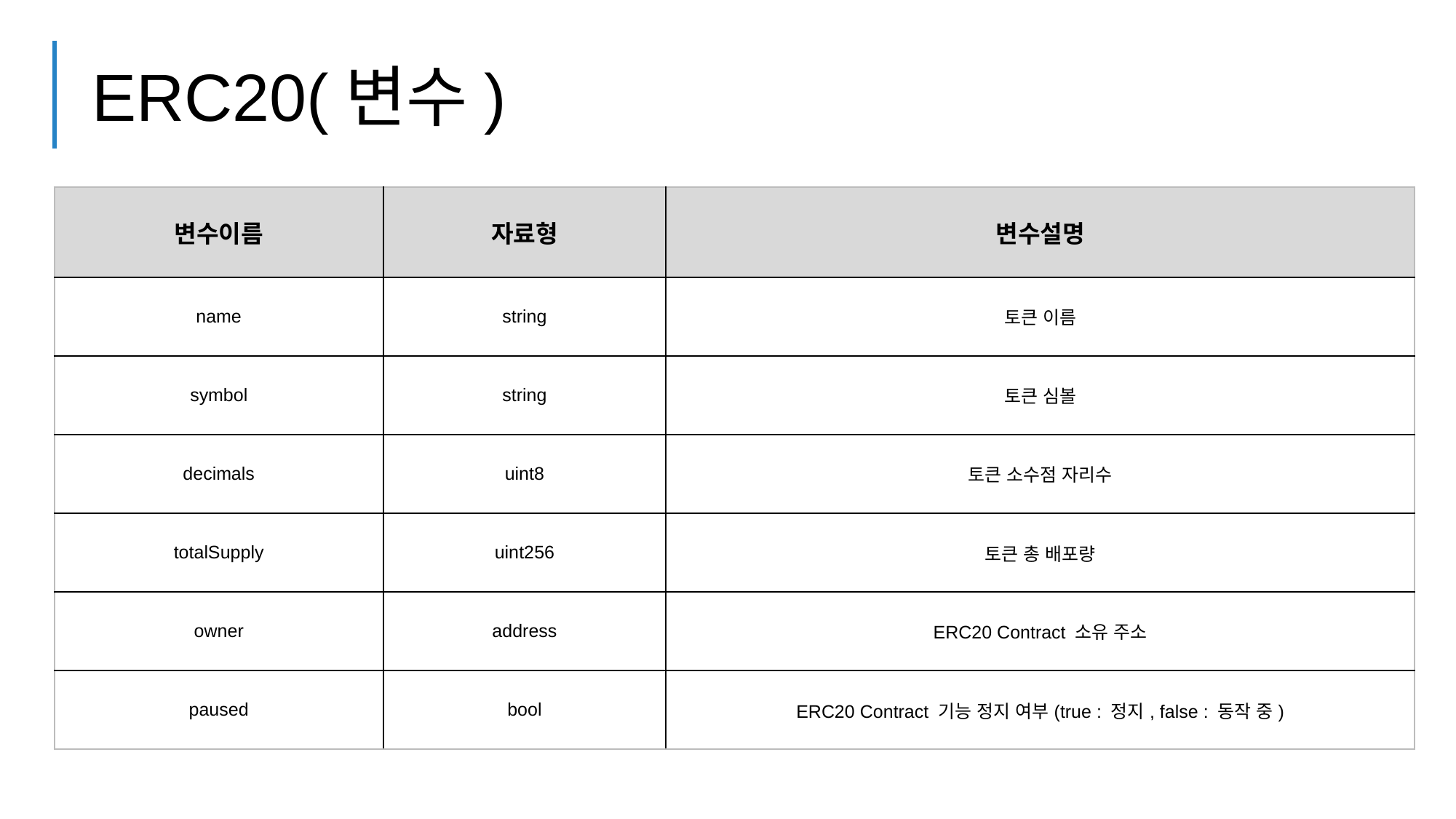

ERC20(변수)
| 변수이름 | 자료형 | 변수설명 |
| --- | --- | --- |
| name | string | 토큰 이름 |
| symbol | string | 토큰 심볼 |
| decimals | uint8 | 토큰 소수점 자리수 |
| totalSupply | uint256 | 토큰 총 배포량 |
| owner | address | ERC20 Contract 소유 주소 |
| paused | bool | ERC20 Contract 기능 정지 여부(true : 정지, false : 동작 중) |